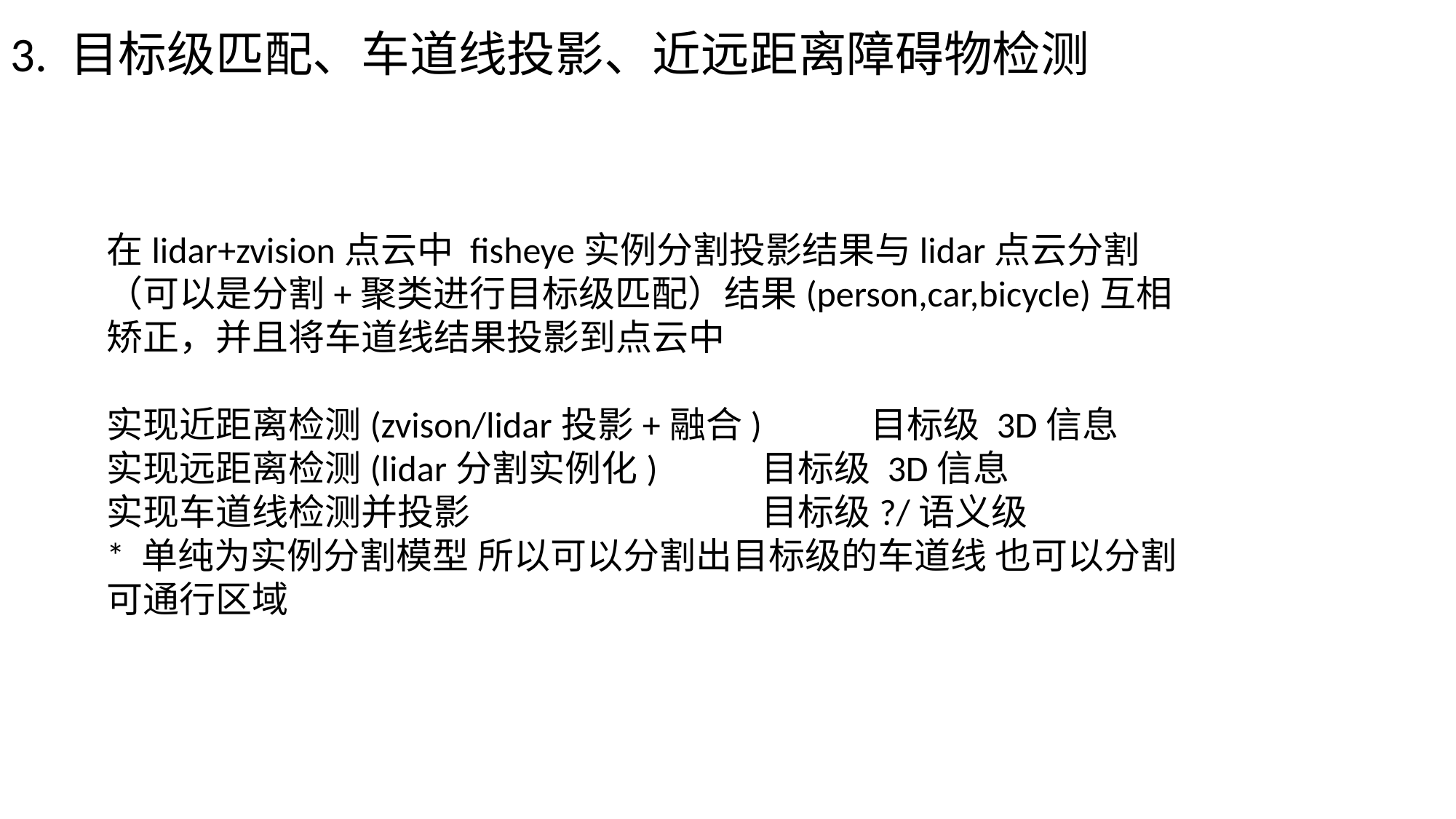

3. 目标级匹配、车道线投影、近远距离障碍物检测

在lidar+zvision点云中 fisheye实例分割投影结果与lidar点云分割（可以是分割+聚类进行目标级匹配）结果(person,car,bicycle)互相矫正，并且将车道线结果投影到点云中

实现近距离检测(zvison/lidar投影+融合)     	目标级 3D信息
实现远距离检测(lidar分割实例化)    	目标级 3D信息
实现车道线检测并投影                    		目标级?/语义级
* 单纯为实例分割模型 所以可以分割出目标级的车道线 也可以分割可通行区域